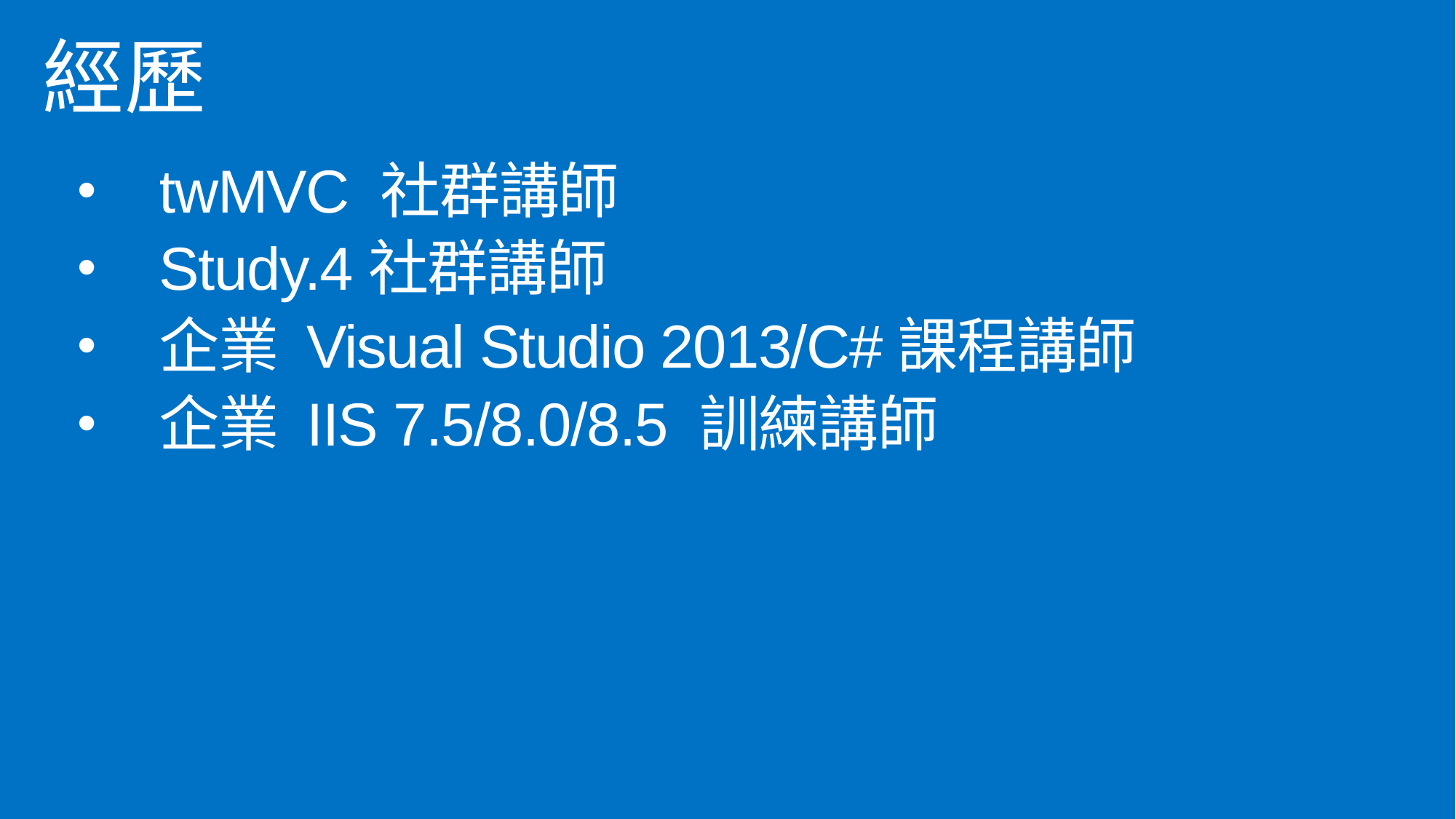

# 經歷
twMVC 社群講師
Study.4社群講師
企業 Visual Studio 2013/C#課程講師
企業 IIS 7.5/8.0/8.5 訓練講師